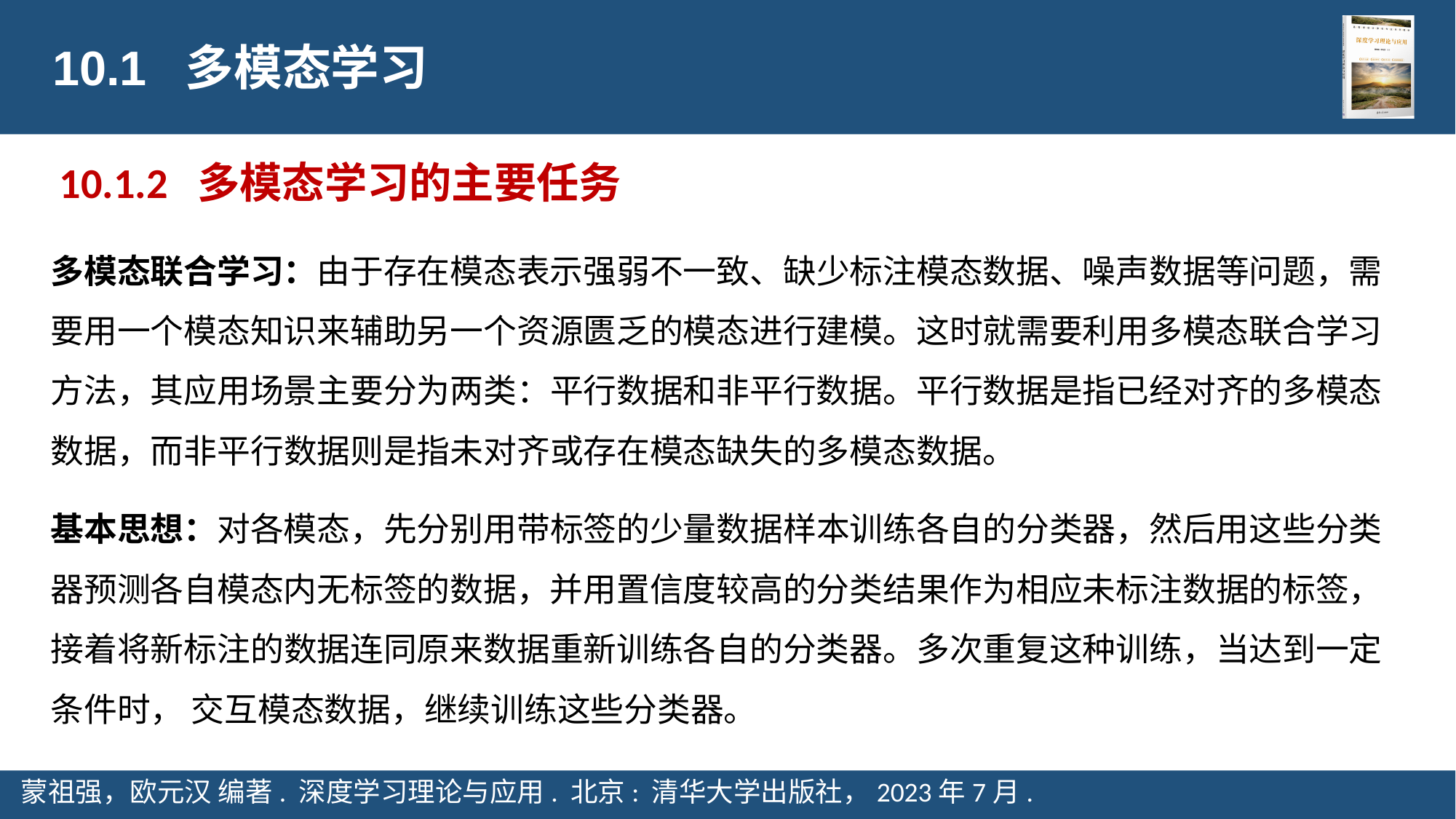

10.1  多模态学习
10.1.2  多模态学习的主要任务

多模态联合学习：由于存在模态表示强弱不一致、缺少标注模态数据、噪声数据等问题，需要用一个模态知识来辅助另一个资源匮乏的模态进行建模。这时就需要利用多模态联合学习方法，其应用场景主要分为两类：平行数据和非平行数据。平行数据是指已经对齐的多模态数据，而非平行数据则是指未对齐或存在模态缺失的多模态数据。
基本思想：对各模态，先分别用带标签的少量数据样本训练各自的分类器，然后用这些分类器预测各自模态内无标签的数据，并用置信度较高的分类结果作为相应未标注数据的标签，接着将新标注的数据连同原来数据重新训练各自的分类器。多次重复这种训练，当达到一定条件时， 交互模态数据，继续训练这些分类器。